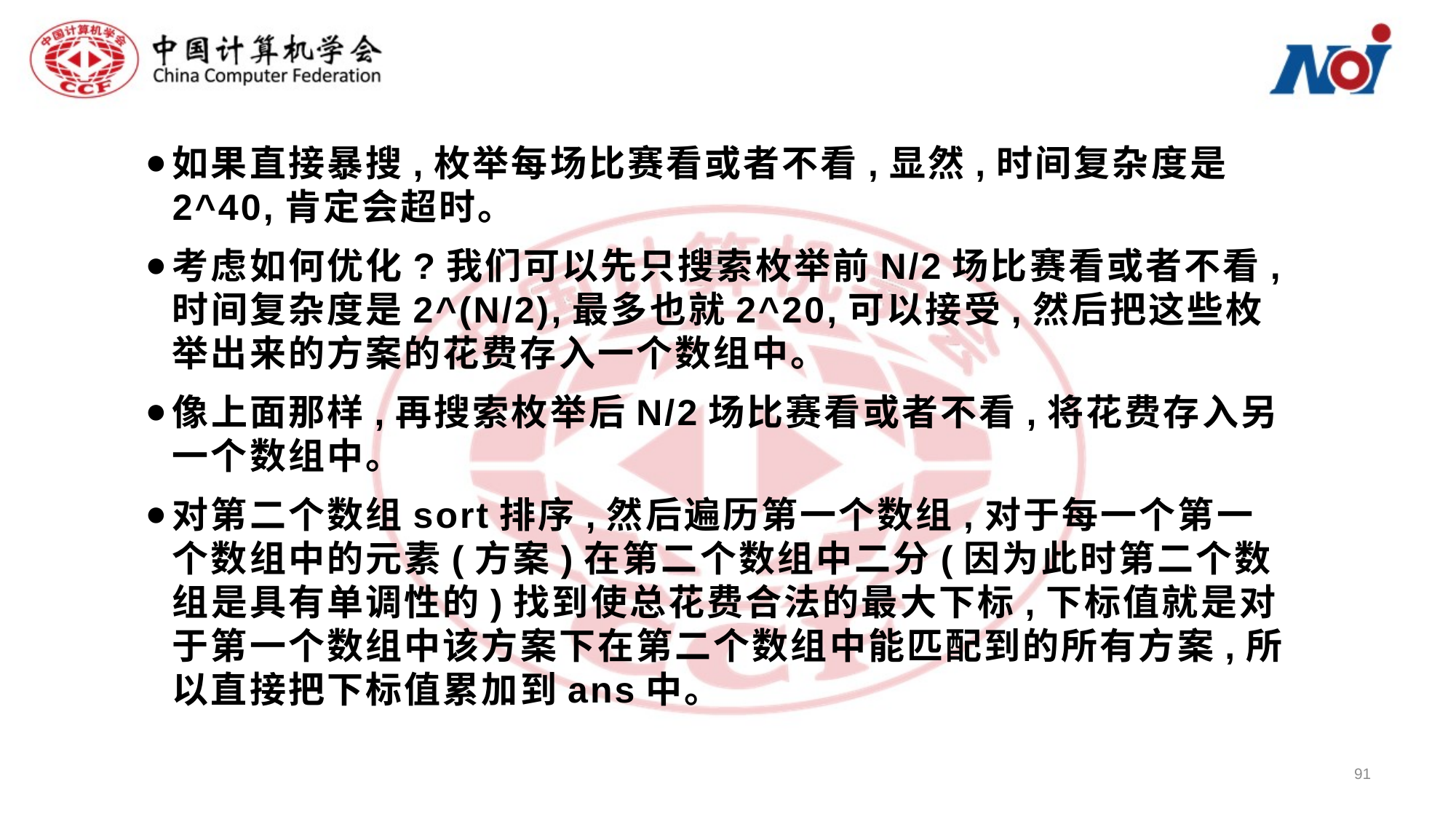

如果直接暴搜,枚举每场比赛看或者不看,显然,时间复杂度是2^40,肯定会超时。
考虑如何优化?我们可以先只搜索枚举前N/2场比赛看或者不看,时间复杂度是2^(N/2),最多也就2^20,可以接受,然后把这些枚举出来的方案的花费存入一个数组中。
像上面那样,再搜索枚举后N/2场比赛看或者不看,将花费存入另一个数组中。
对第二个数组sort排序,然后遍历第一个数组,对于每一个第一个数组中的元素(方案)在第二个数组中二分(因为此时第二个数组是具有单调性的)找到使总花费合法的最大下标,下标值就是对于第一个数组中该方案下在第二个数组中能匹配到的所有方案,所以直接把下标值累加到ans中。
91